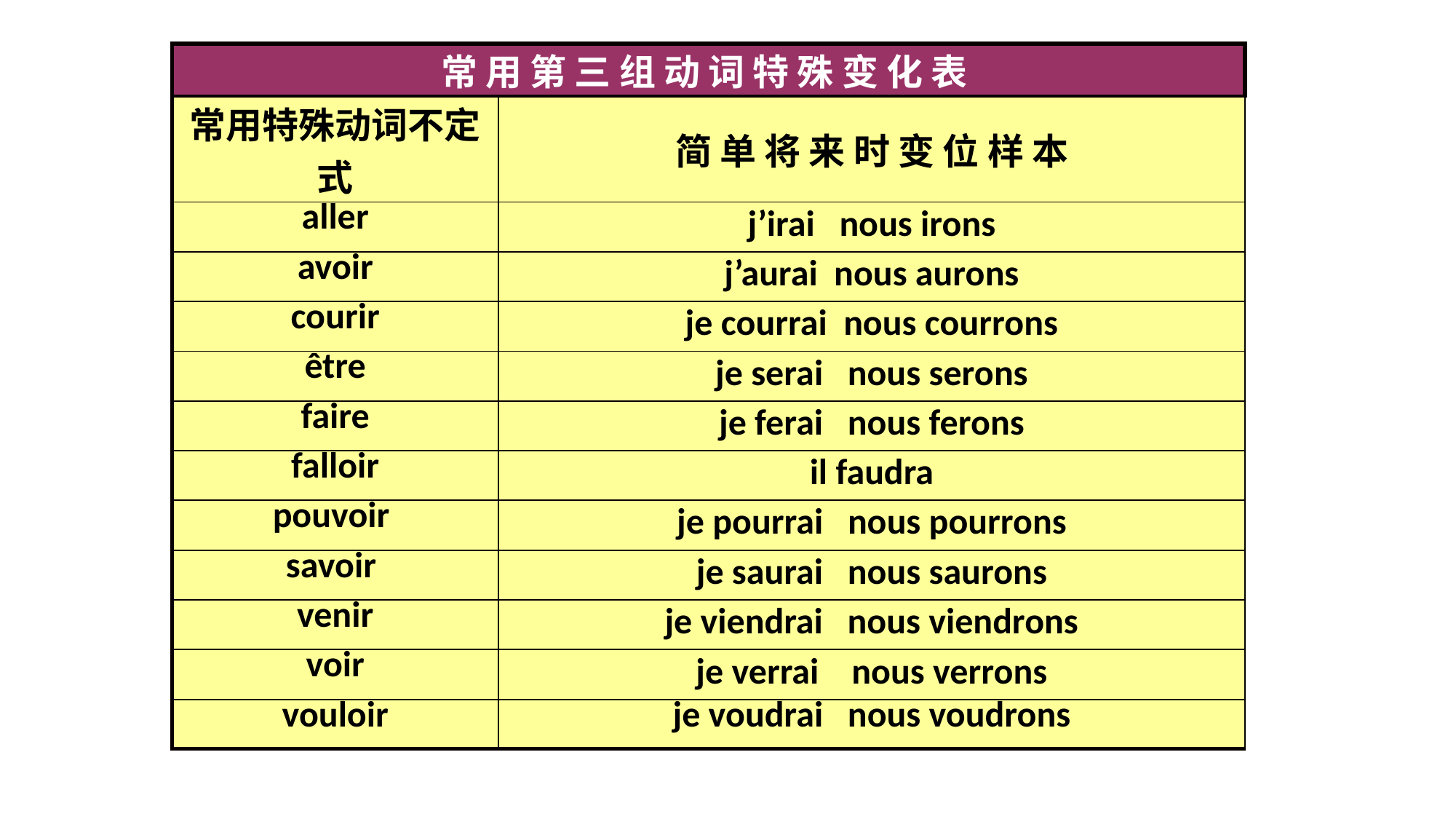

#
| 常 用 第 三 组 动 词 特 殊 变 化 表 |  |
| --- | --- |
| 常用特殊动词不定式 | 简 单 将 来 时 变 位 样 本 |
| aller | j’irai nous irons |
| avoir | j’aurai nous aurons |
| courir | je courrai nous courrons |
| être | je serai nous serons |
| faire | je ferai nous ferons |
| falloir | il faudra |
| pouvoir | je pourrai nous pourrons |
| savoir | je saurai nous saurons |
| venir | je viendrai nous viendrons |
| voir | je verrai nous verrons |
| vouloir | je voudrai nous voudrons |